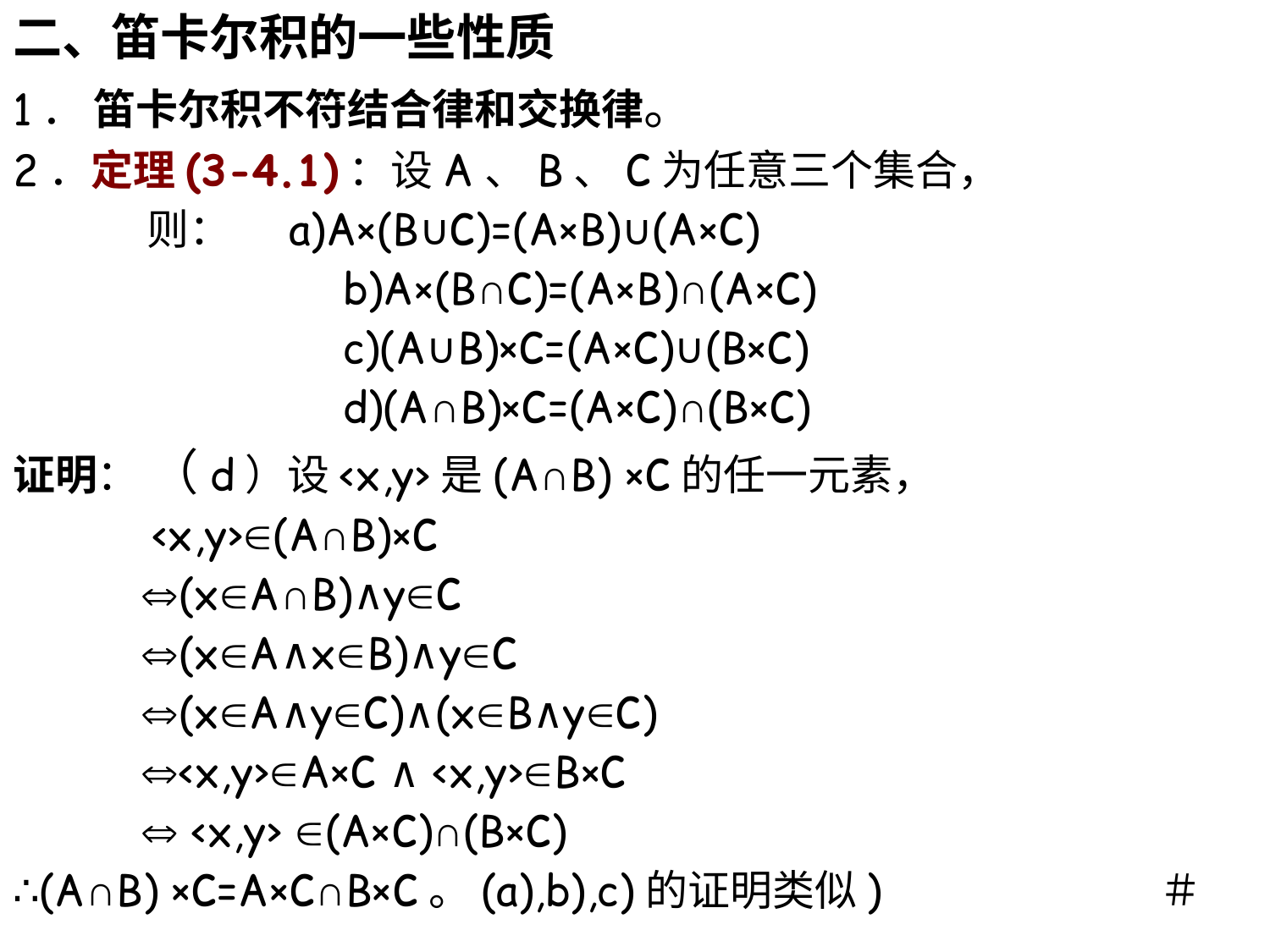

二、笛卡尔积的一些性质
1． 笛卡尔积不符结合律和交换律。
2．定理(3-4.1)：设A、B、C为任意三个集合，
             则：     a)A×(B∪C)=(A×B)∪(A×C)
                          b)A×(B∩C)=(A×B)∩(A×C)
                          c)(A∪B)×C=(A×C)∪(B×C)
                          d)(A∩B)×C=(A×C)∩(B×C)
证明： （d）设<x,y>是(A∩B) ×C的任一元素，
           <x,y>∈(A∩B)×C
          ⇔(x∈A∩B)∧y∈C
          ⇔(x∈A∧x∈B)∧y∈C
          ⇔(x∈A∧y∈C)∧(x∈B∧y∈C)
          ⇔<x,y>∈A×C ∧ <x,y>∈B×C
          ⇔ <x,y> ∈(A×C)∩(B×C)
∴(A∩B) ×C=A×C∩B×C。(a),b),c)的证明类似)                     ＃